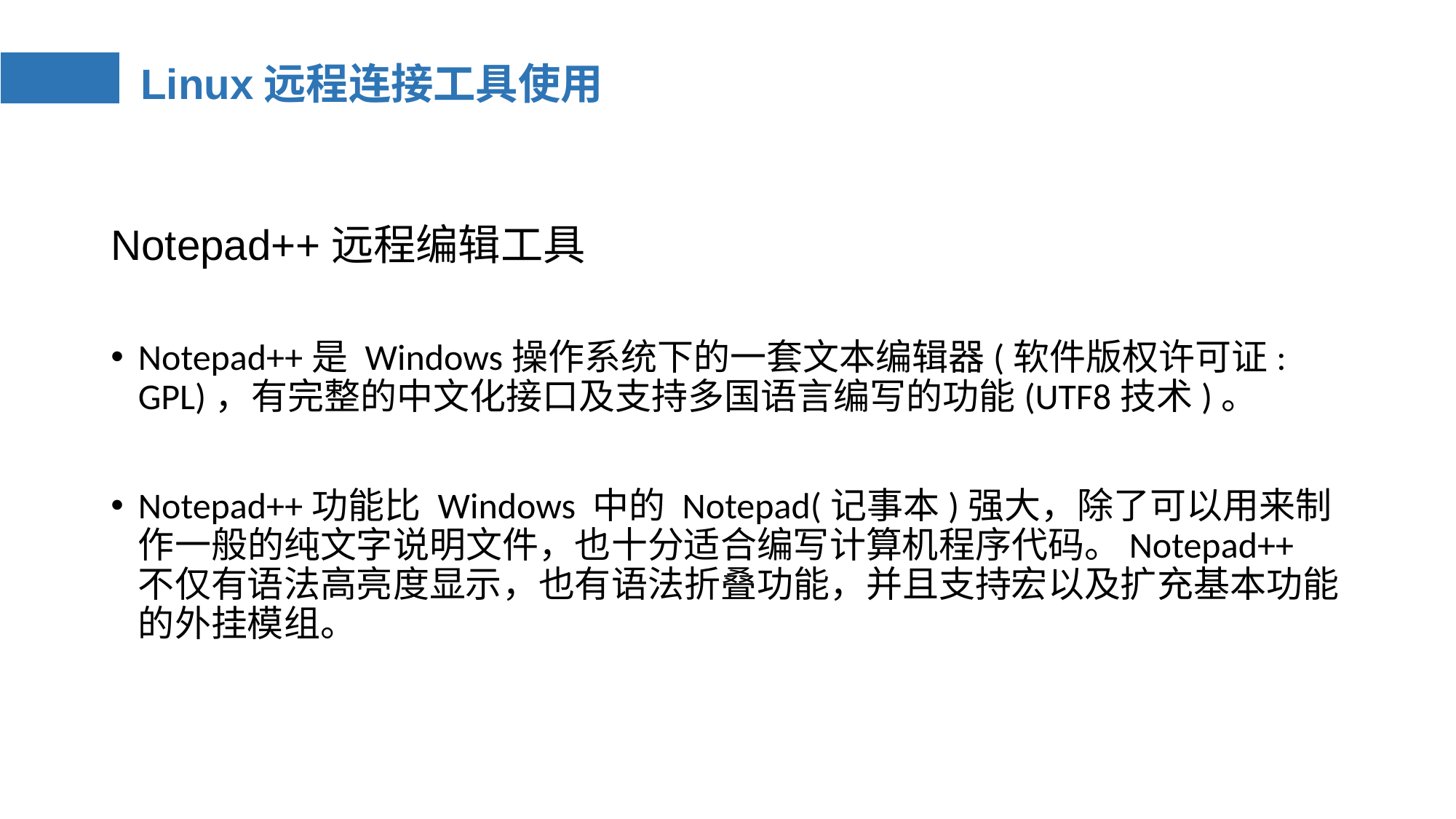

# Linux远程连接工具使用
Notepad++远程编辑工具

Notepad++是 Windows操作系统下的一套文本编辑器(软件版权许可证: GPL)，有完整的中文化接口及支持多国语言编写的功能(UTF8技术)。

Notepad++功能比 Windows 中的 Notepad(记事本)强大，除了可以用来制作一般的纯文字说明文件，也十分适合编写计算机程序代码。Notepad++ 不仅有语法高亮度显示，也有语法折叠功能，并且支持宏以及扩充基本功能的外挂模组。